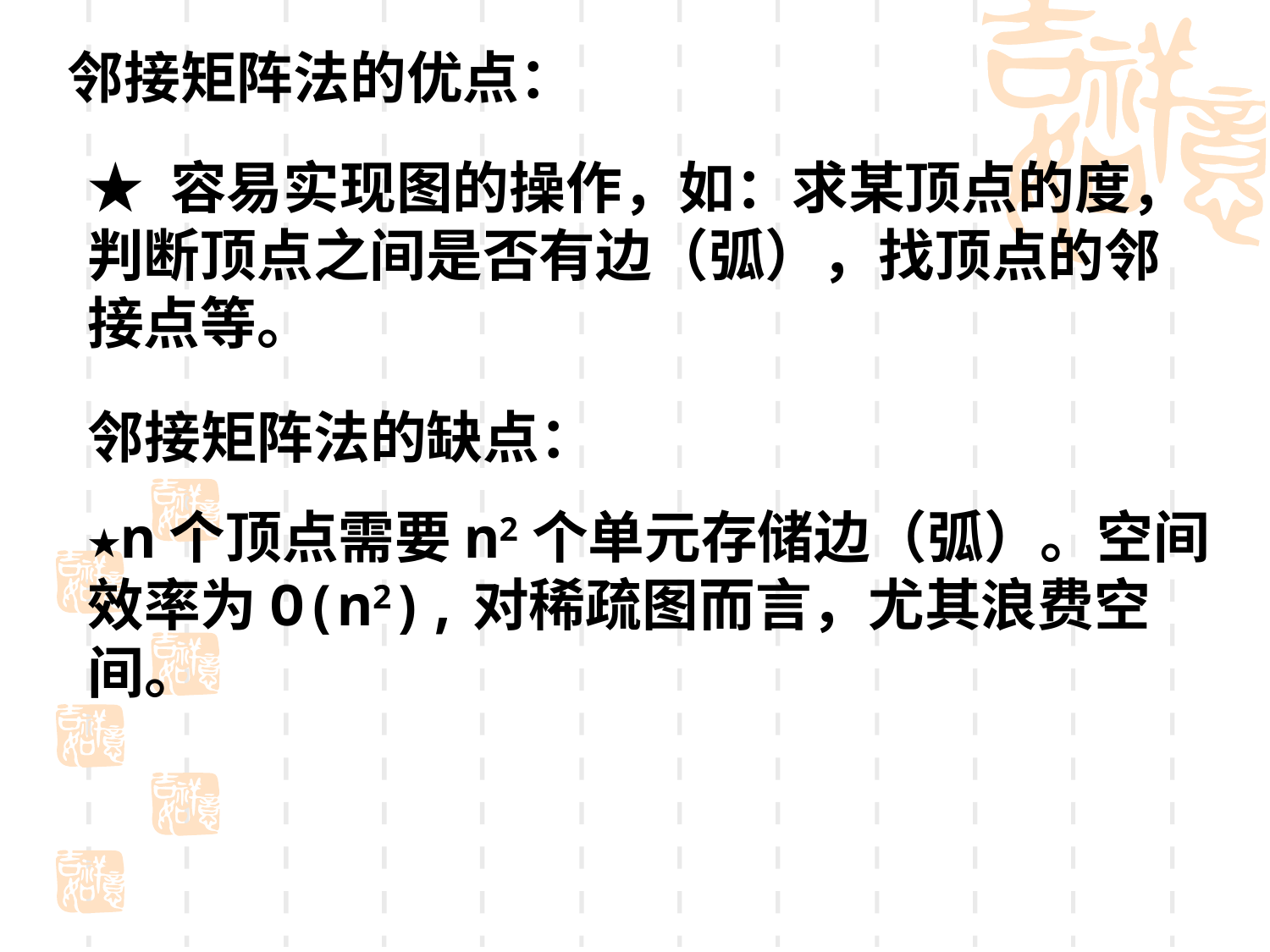

邻接矩阵法的优点：
★ 容易实现图的操作，如：求某顶点的度，判断顶点之间是否有边（弧），找顶点的邻接点等。
邻接矩阵法的缺点：
★n个顶点需要n2个单元存储边（弧）。空间效率为O(n2),对稀疏图而言，尤其浪费空间。